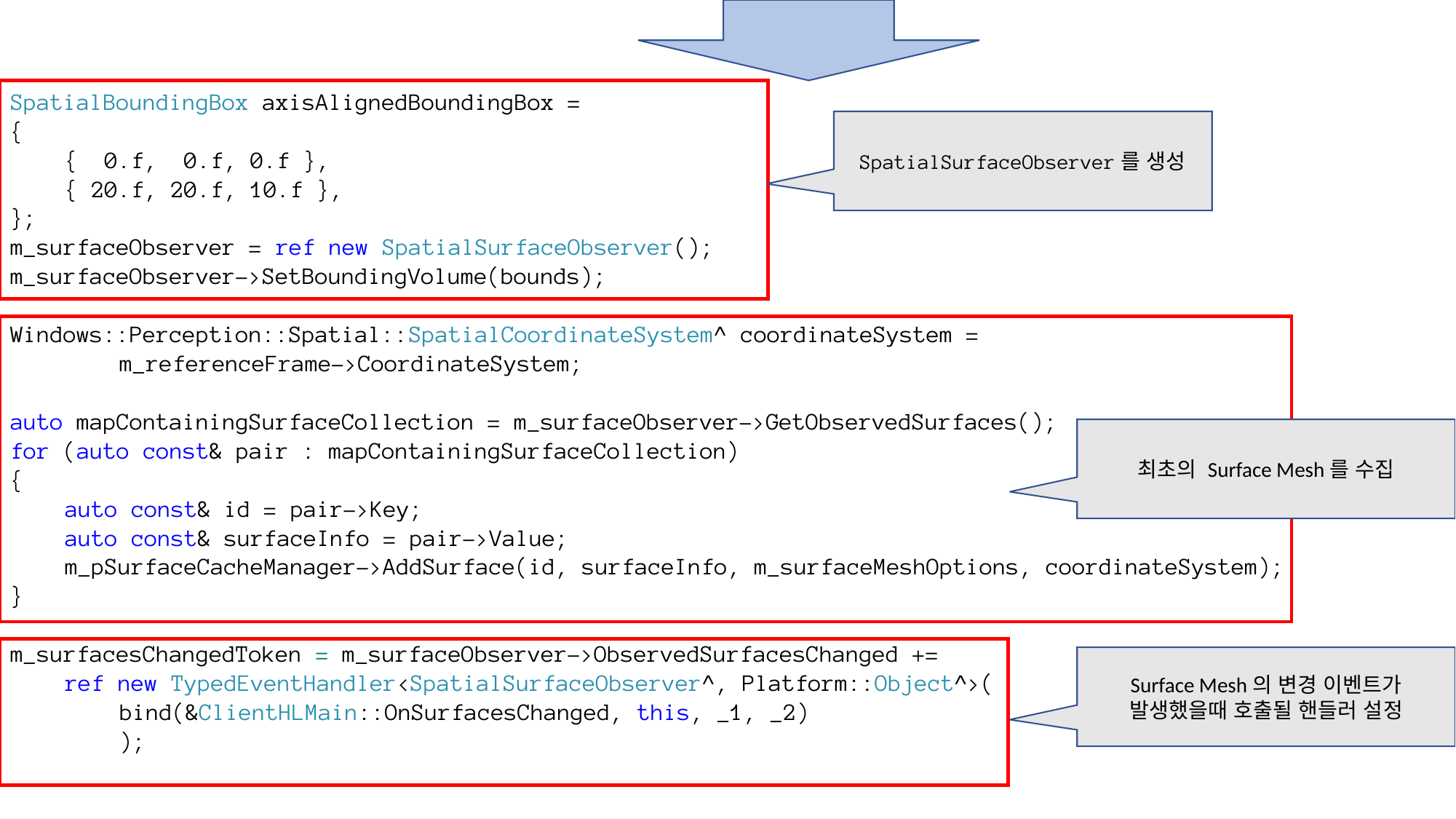

SpatialBoundingBox axisAlignedBoundingBox =
{
{  0.f,  0.f, 0.f },
{ 20.f, 20.f, 10.f },
};
m_surfaceObserver = ref new SpatialSurfaceObserver();
m_surfaceObserver->SetBoundingVolume(bounds);

Windows::Perception::Spatial::SpatialCoordinateSystem^ coordinateSystem =
	m_referenceFrame->CoordinateSystem;

auto mapContainingSurfaceCollection = m_surfaceObserver->GetObservedSurfaces();
for (auto const& pair : mapContainingSurfaceCollection)
{
auto const& id = pair->Key;
auto const& surfaceInfo = pair->Value;
m_pSurfaceCacheManager->AddSurface(id, surfaceInfo, m_surfaceMeshOptions, coordinateSystem);
}

m_surfacesChangedToken = m_surfaceObserver->ObservedSurfacesChanged +=
ref new TypedEventHandler<SpatialSurfaceObserver^, Platform::Object^>(
	bind(&ClientHLMain::OnSurfacesChanged, this, _1, _2)
	);

SpatialSurfaceObserver를 생성

최초의 Surface Mesh를 수집

Surface Mesh의 변경 이벤트가 발생했을때 호출될 핸들러 설정